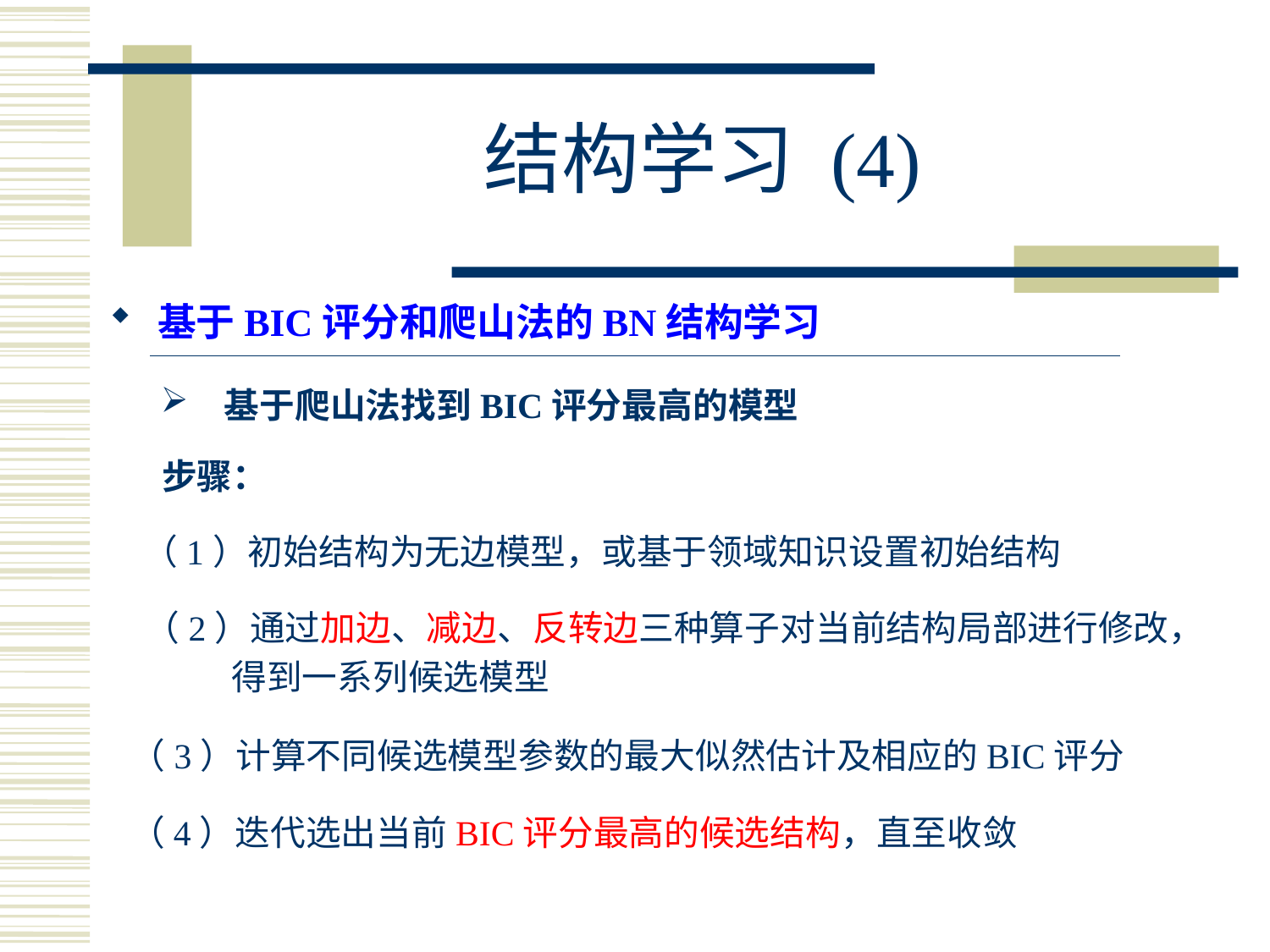

# 结构学习 (4)
基于BIC评分和爬山法的BN结构学习
基于爬山法找到BIC评分最高的模型
步骤：
（1）初始结构为无边模型，或基于领域知识设置初始结构
（2）通过加边、减边、反转边三种算子对当前结构局部进行修改，
          得到一系列候选模型
（3）计算不同候选模型参数的最大似然估计及相应的BIC评分
（4）迭代选出当前BIC评分最高的候选结构，直至收敛